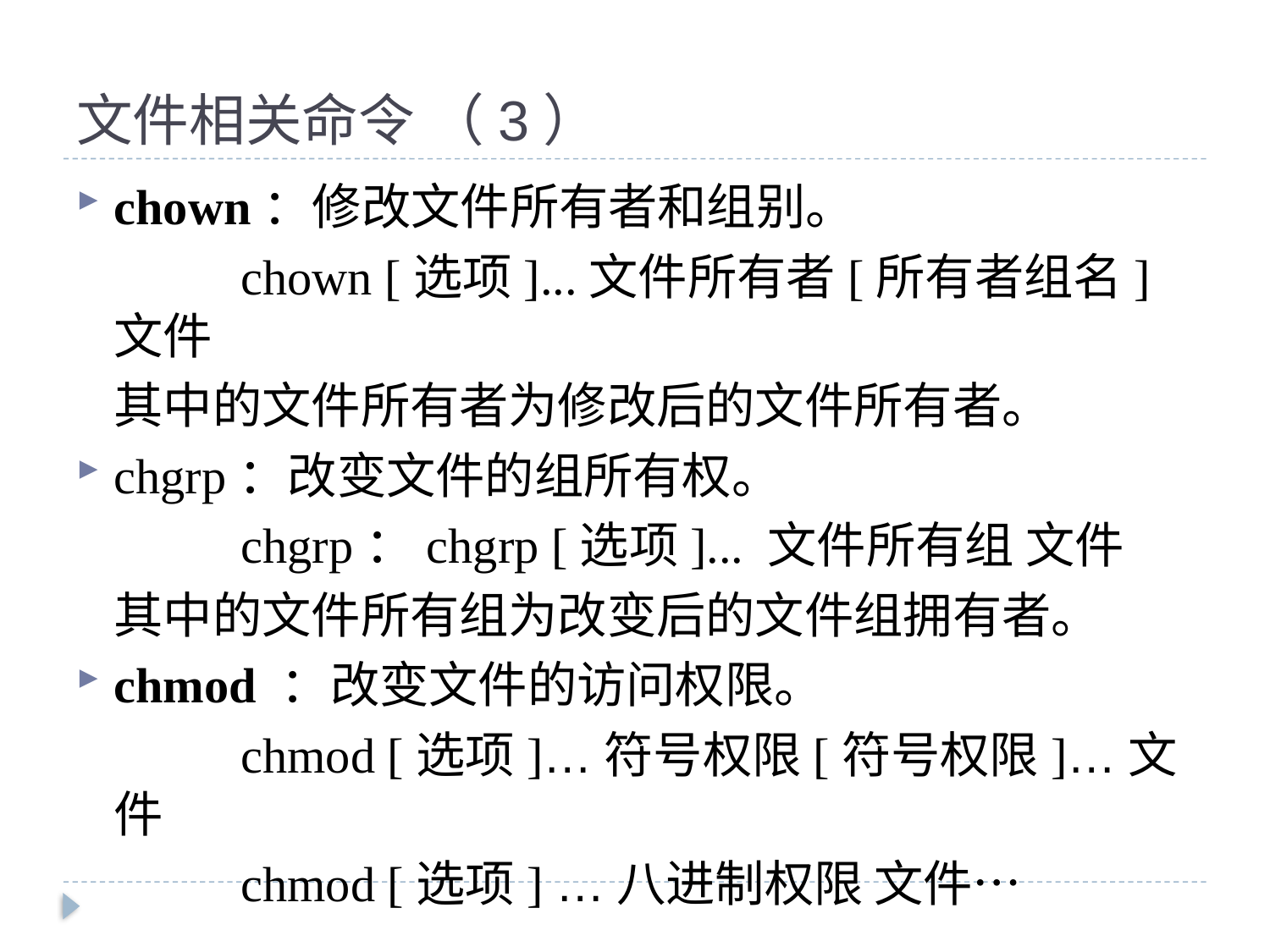

# 文件相关命令 （3）
chown：修改文件所有者和组别。
		chown [选项]...文件所有者[所有者组名] 文件
	其中的文件所有者为修改后的文件所有者。
chgrp：改变文件的组所有权。
		chgrp：chgrp [选项]... 文件所有组 文件
	其中的文件所有组为改变后的文件组拥有者。
chmod ：改变文件的访问权限。
		chmod [选项]…符号权限[符号权限]…文件
		chmod [选项] …八进制权限 文件…